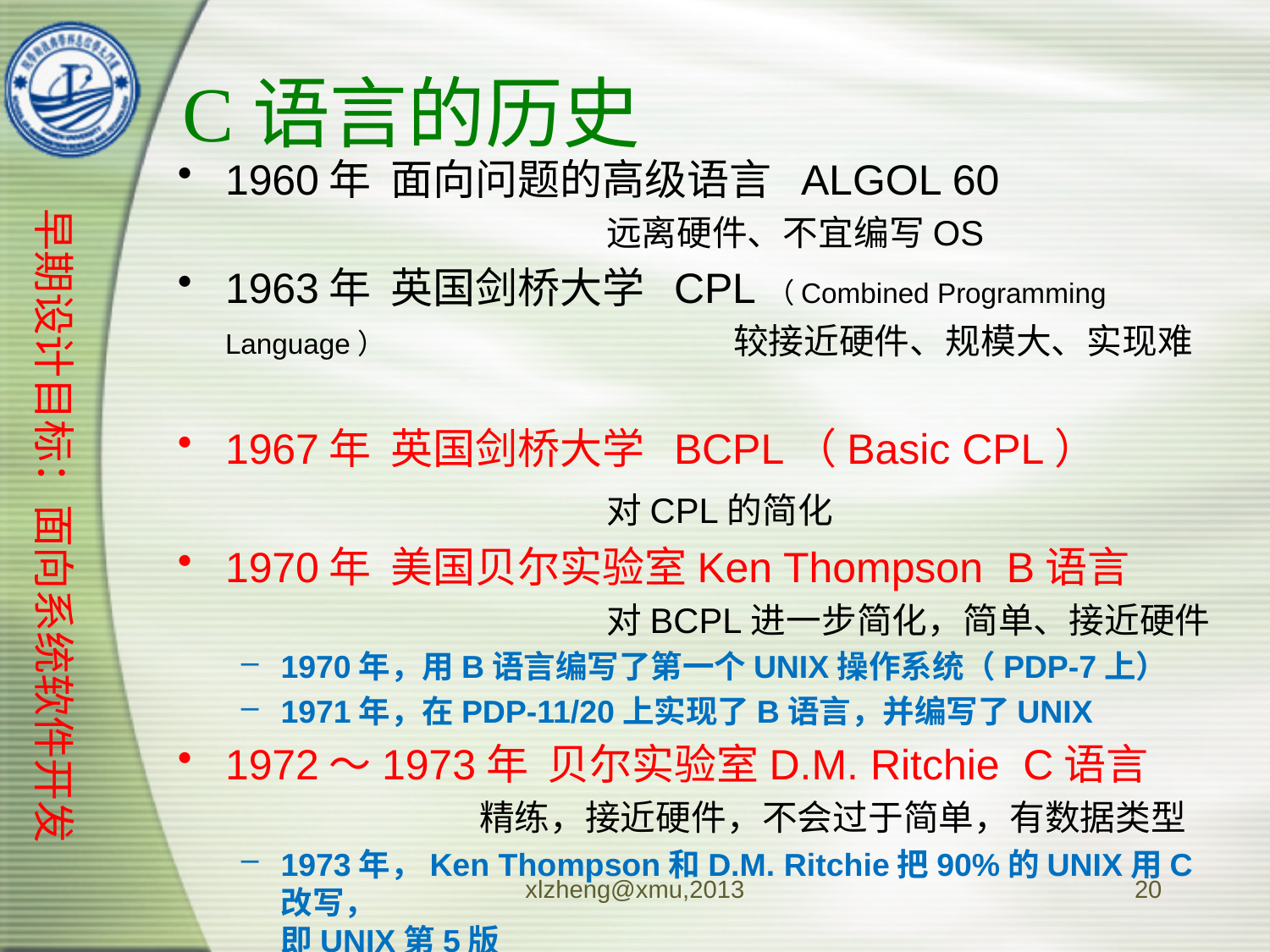

# C语言的历史
1960年  面向问题的高级语言  ALGOL 60
				远离硬件、不宜编写OS
1963年  英国剑桥大学  CPL（Combined Programming Language）			较接近硬件、规模大、实现难
1967年  英国剑桥大学  BCPL（Basic CPL）
				对CPL的简化
1970年  美国贝尔实验室Ken Thompson  B语言
				对BCPL进一步简化，简单、接近硬件
1970年，用B语言编写了第一个UNIX操作系统（PDP-7上）
1971年，在PDP-11/20上实现了B语言，并编写了UNIX
1972～1973年  贝尔实验室D.M. Ritchie  C语言
			精练，接近硬件，不会过于简单，有数据类型
1973年，Ken Thompson和D.M. Ritchie把90%的UNIX用C改写，
即UNIX第5版
早期设计目标：面向系统软件开发
xlzheng@xmu,2013
20